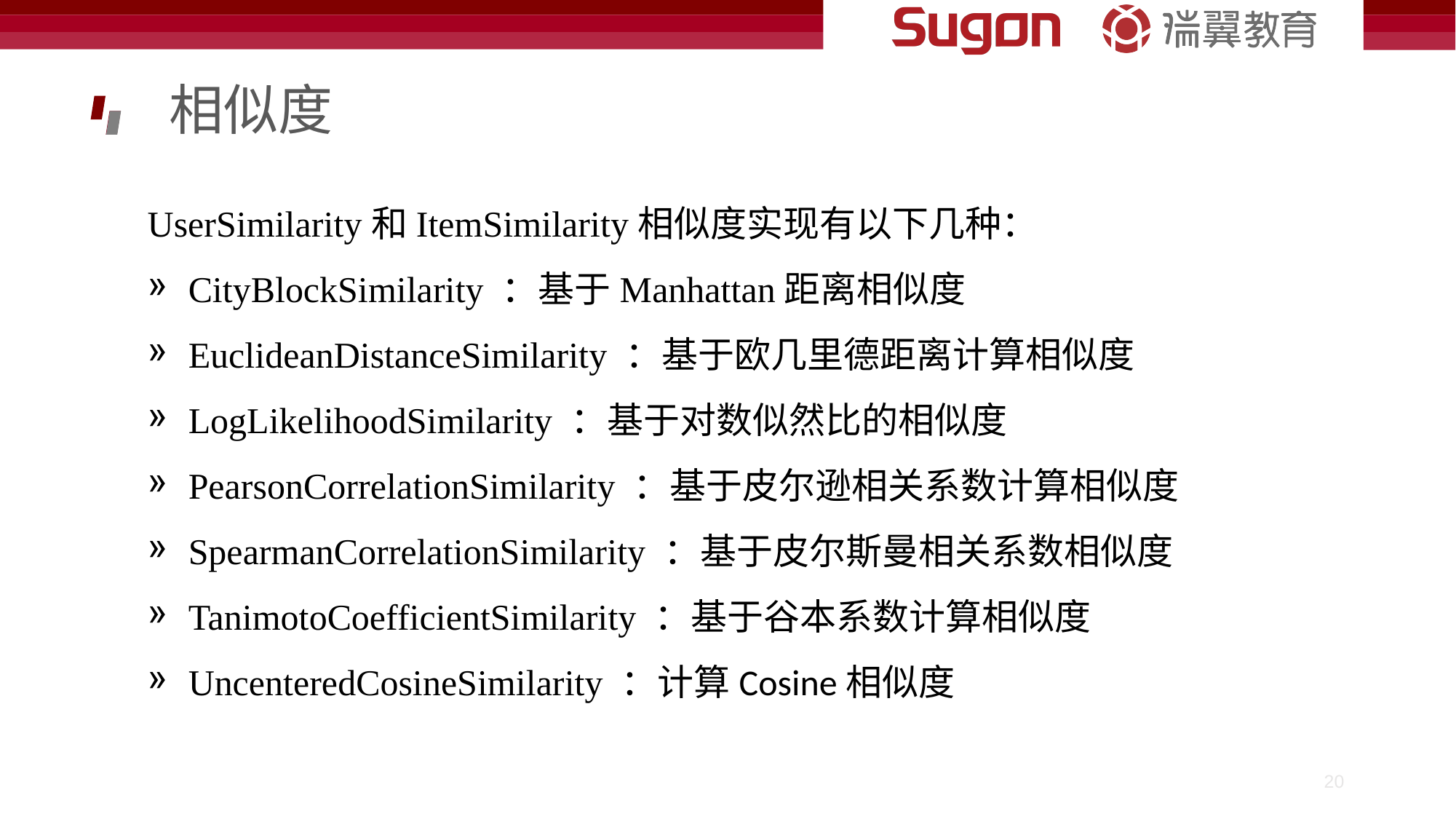

# 相似度

UserSimilarity和ItemSimilarity相似度实现有以下几种：
CityBlockSimilarity ：基于Manhattan距离相似度
EuclideanDistanceSimilarity ：基于欧几里德距离计算相似度
LogLikelihoodSimilarity ：基于对数似然比的相似度
PearsonCorrelationSimilarity ：基于皮尔逊相关系数计算相似度
SpearmanCorrelationSimilarity ：基于皮尔斯曼相关系数相似度
TanimotoCoefficientSimilarity ：基于谷本系数计算相似度
UncenteredCosineSimilarity ：计算Cosine相似度
20